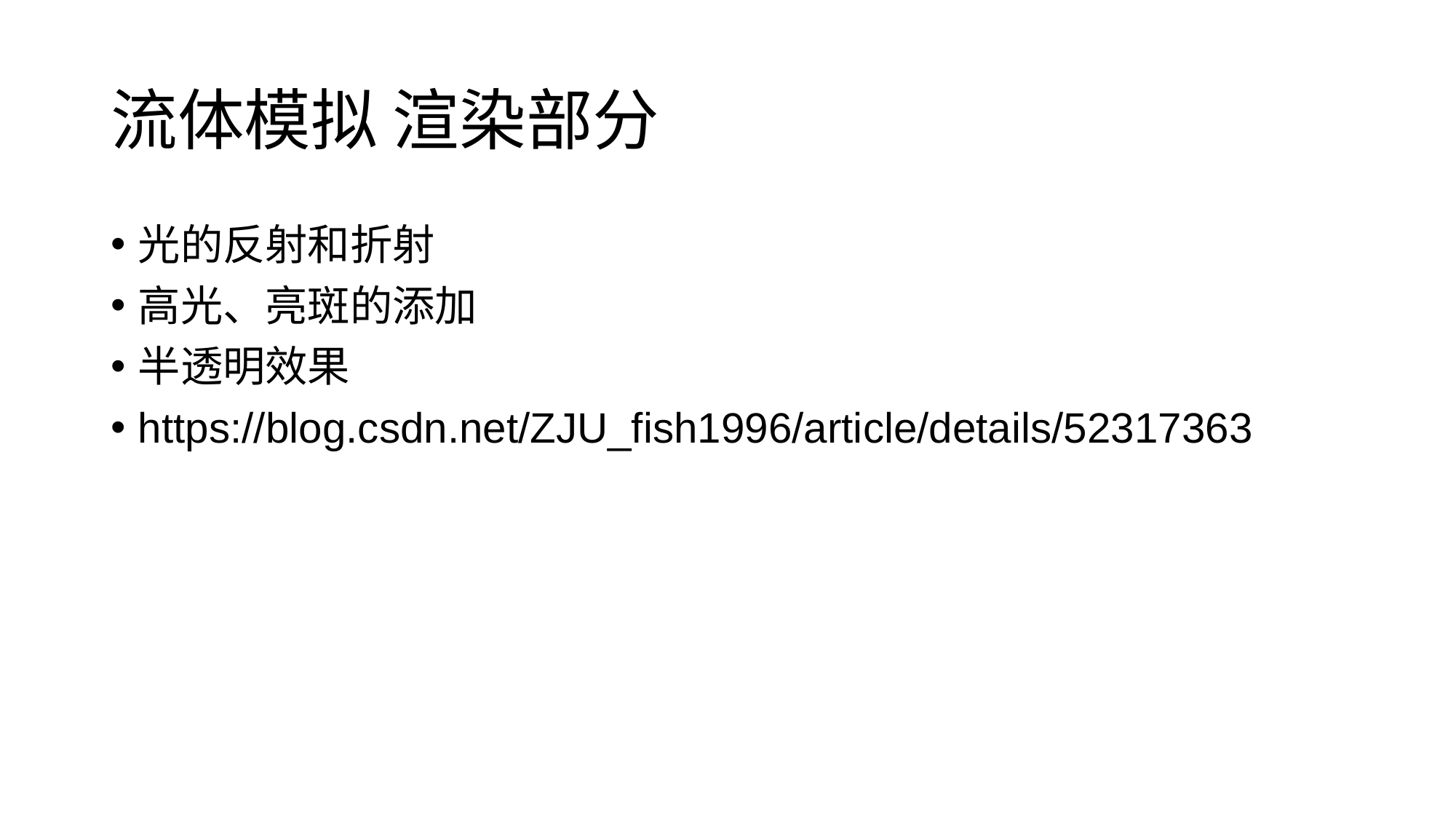

# 流体模拟 渲染部分
光的反射和折射
高光、亮斑的添加
半透明效果
https://blog.csdn.net/ZJU_fish1996/article/details/52317363